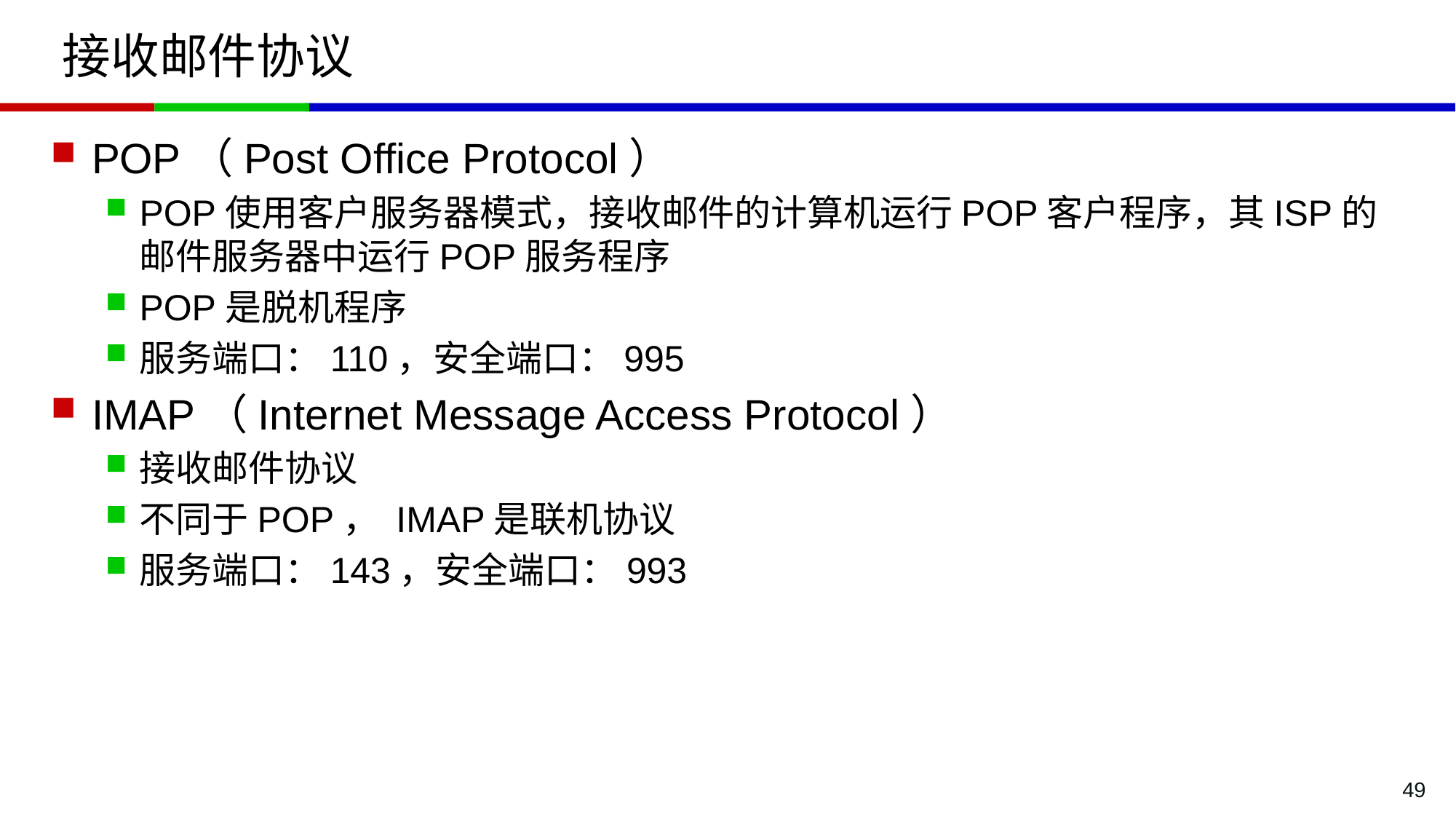

# 接收邮件协议
POP（Post Office Protocol）
POP使用客户服务器模式，接收邮件的计算机运行POP客户程序，其ISP的邮件服务器中运行POP服务程序
POP是脱机程序
服务端口：110，安全端口：995
IMAP（Internet Message Access Protocol）
接收邮件协议
不同于POP， IMAP是联机协议
服务端口：143，安全端口：993

49